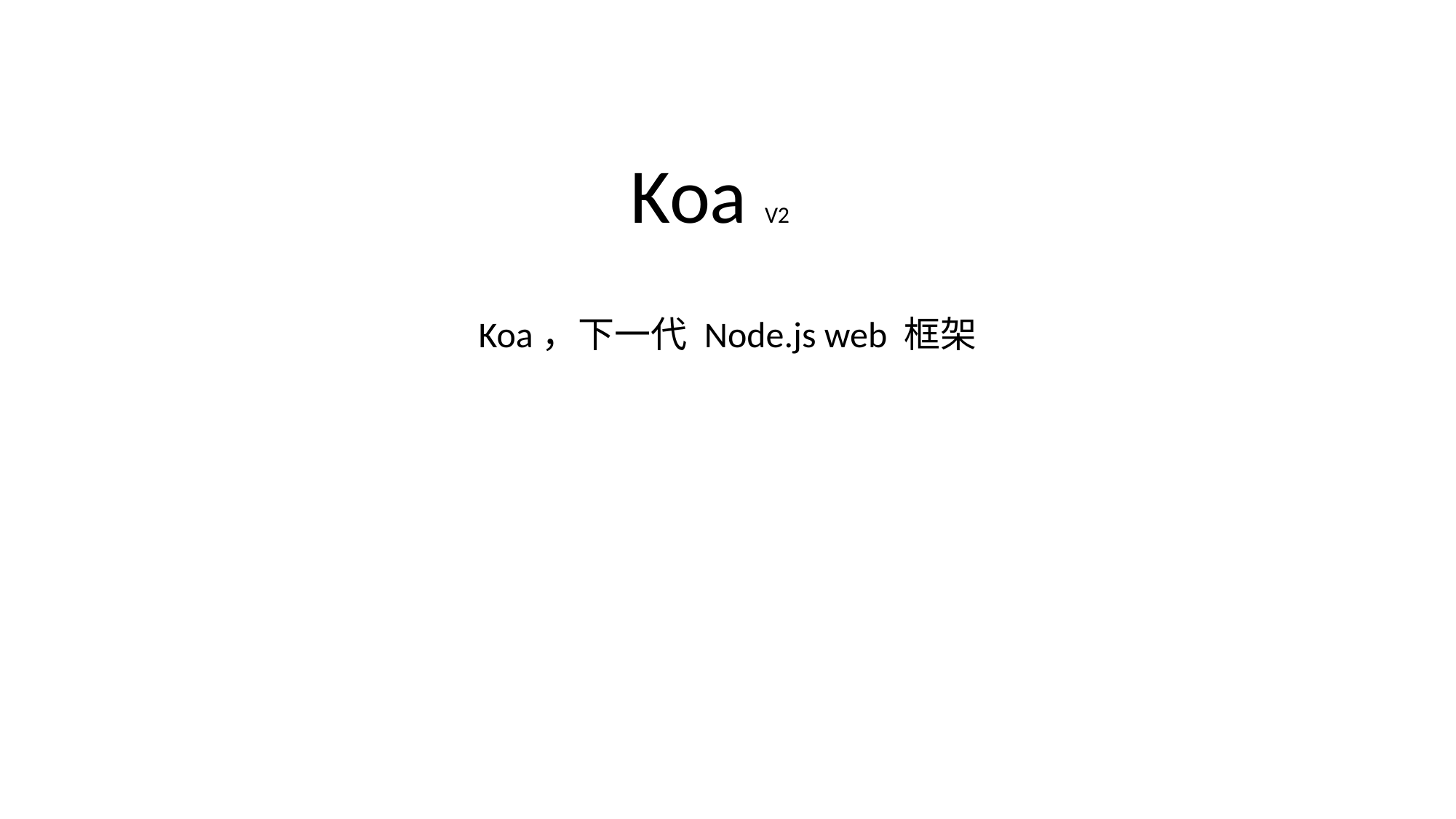

# Koa V2
Koa，下一代 Node.js web 框架